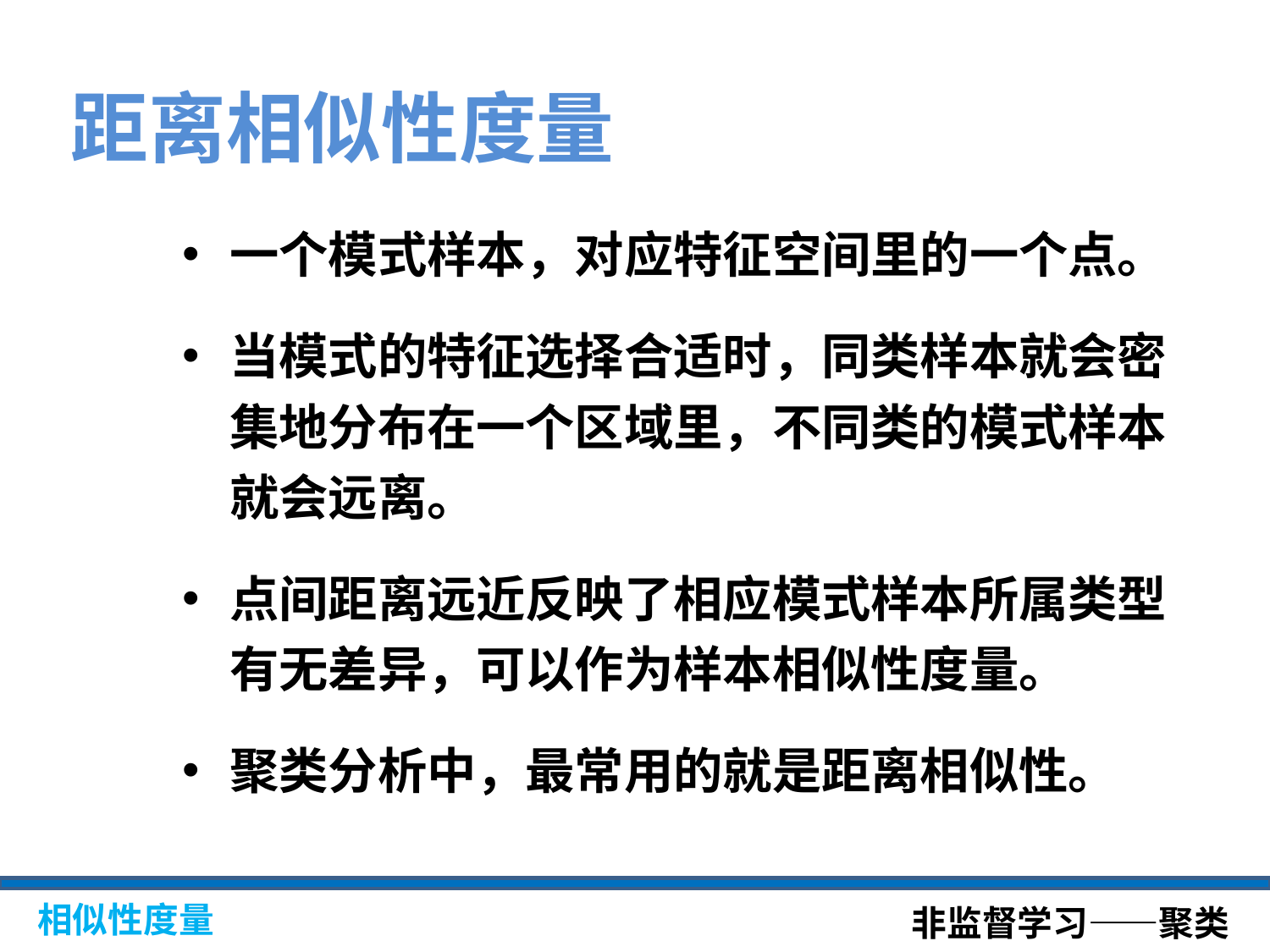

# 距离相似性度量
一个模式样本，对应特征空间里的一个点。
当模式的特征选择合适时，同类样本就会密集地分布在一个区域里，不同类的模式样本就会远离。
点间距离远近反映了相应模式样本所属类型有无差异，可以作为样本相似性度量。
聚类分析中，最常用的就是距离相似性。

非监督学习——聚类
相似性度量